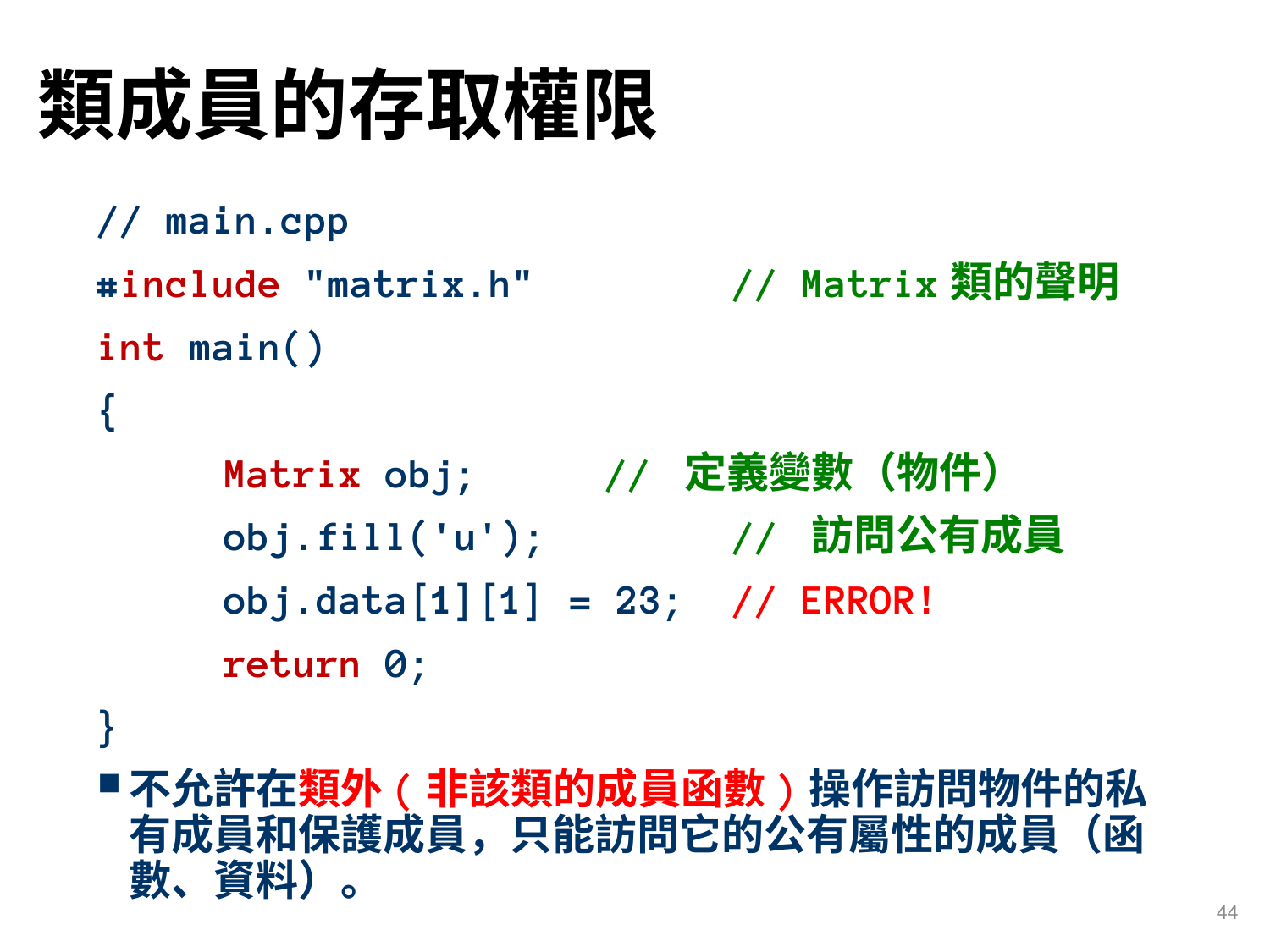

# 類成員的存取權限
// main.cpp
#include "matrix.h"		// Matrix類的聲明
int main()
{
	Matrix obj;		// 定義變數（物件）
	obj.fill('u');   	// 訪問公有成員
	obj.data[1][1] = 23; 	// ERROR!
	return 0;
}
不允許在類外(非該類的成員函數)操作訪問物件的私有成員和保護成員，只能訪問它的公有屬性的成員（函數、資料）。
44